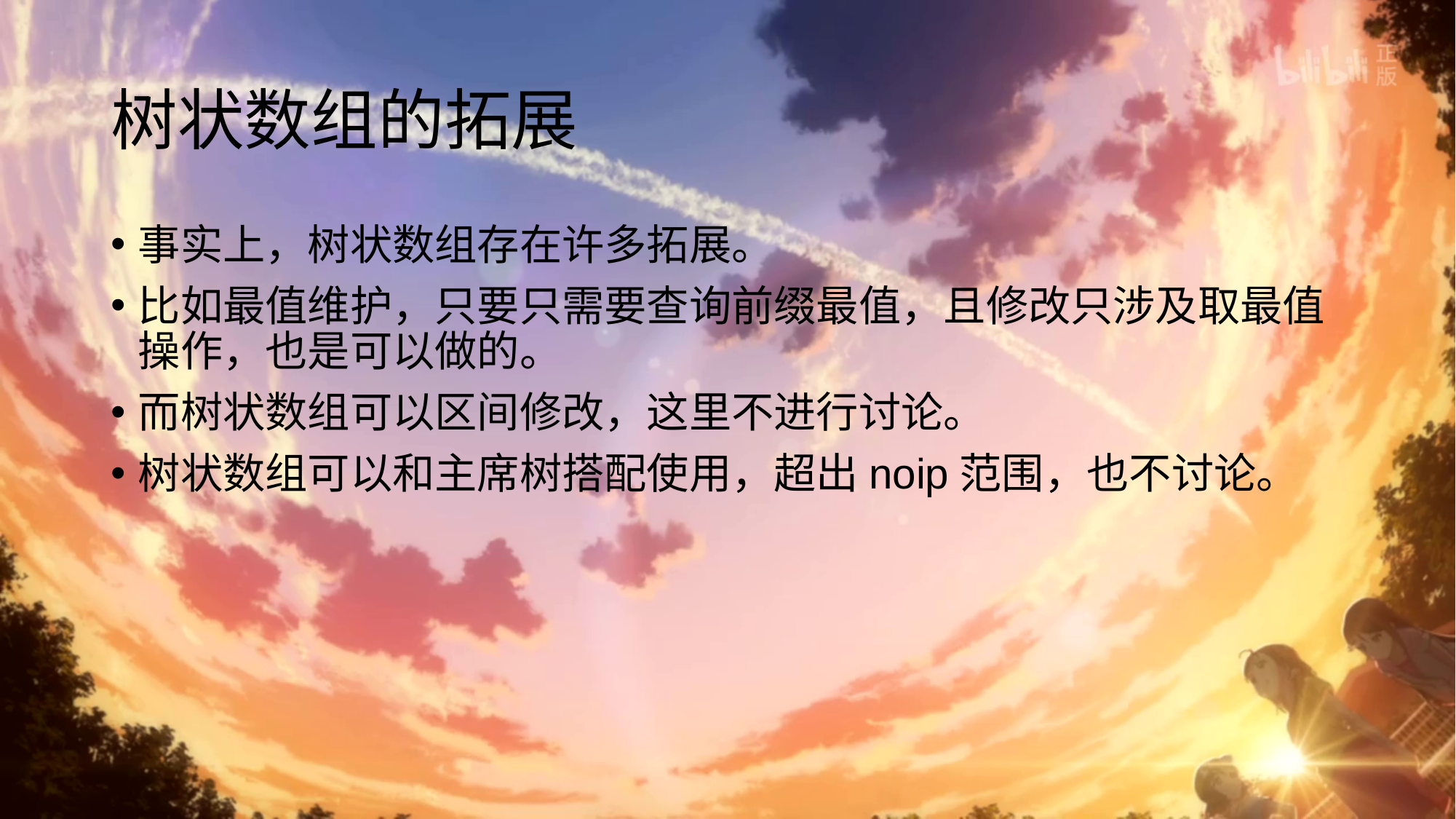

# 树状数组的拓展
事实上，树状数组存在许多拓展。
比如最值维护，只要只需要查询前缀最值，且修改只涉及取最值操作，也是可以做的。
而树状数组可以区间修改，这里不进行讨论。
树状数组可以和主席树搭配使用，超出noip范围，也不讨论。